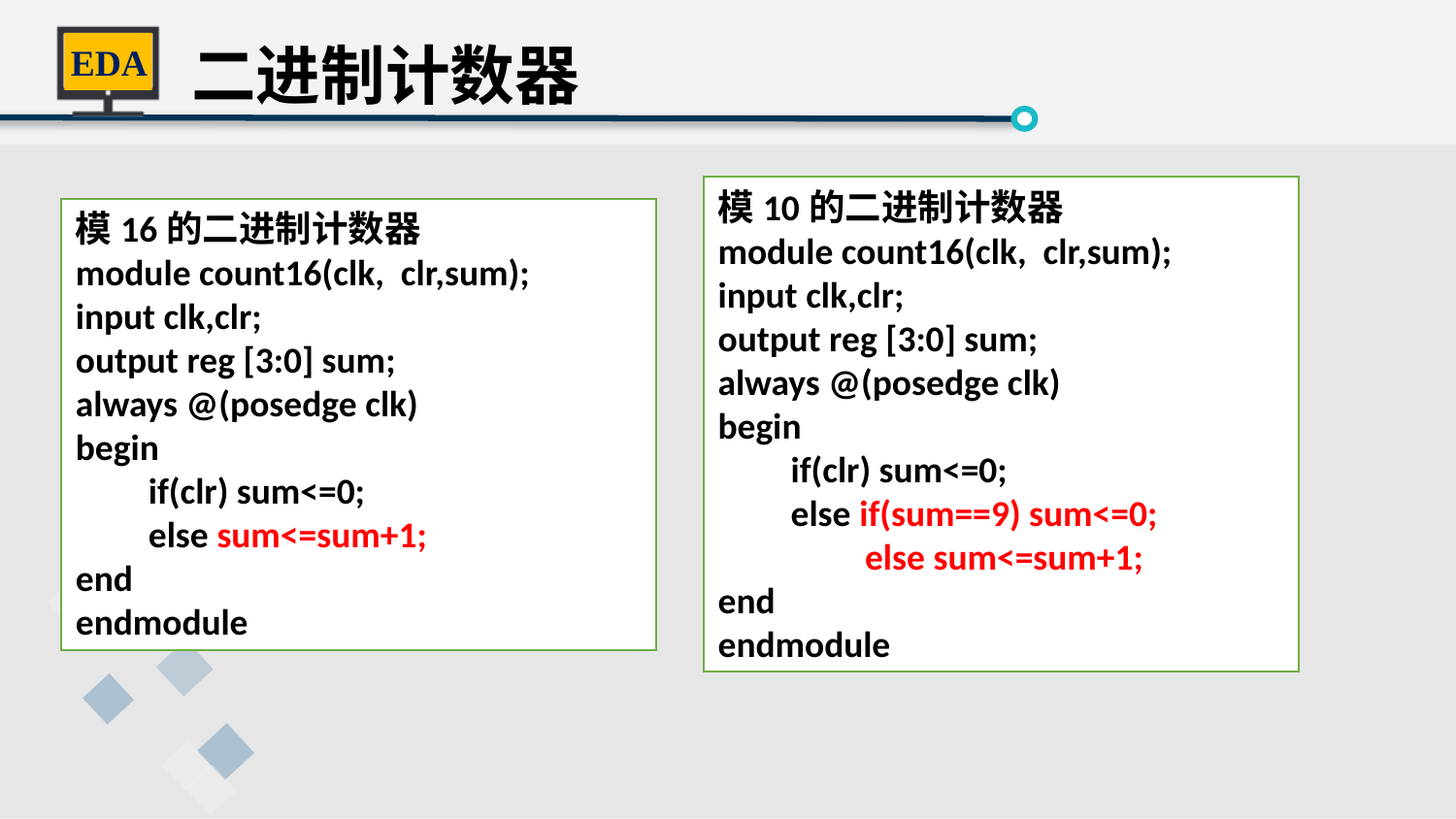

二进制计数器
模10的二进制计数器
module count16(clk,  clr,sum);
input clk,clr;
output reg [3:0] sum;
always @(posedge clk)
begin
if(clr) sum<=0;
else if(sum==9) sum<=0;
         else sum<=sum+1;
end
endmodule
模16的二进制计数器
module count16(clk,  clr,sum);
input clk,clr;
output reg [3:0] sum;
always @(posedge clk)
begin
if(clr) sum<=0;
else sum<=sum+1;
end
endmodule